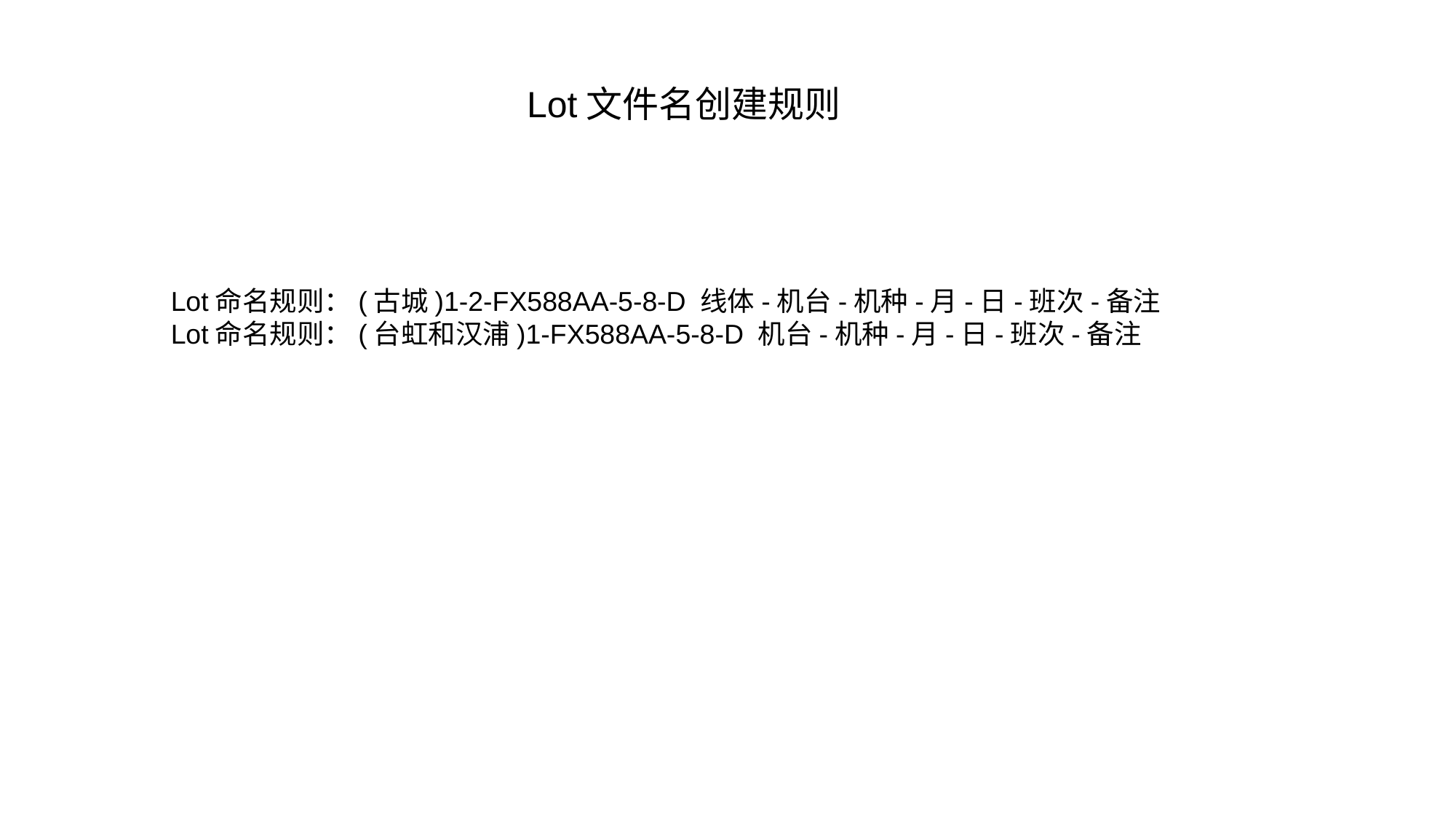

Lot文件名创建规则
Lot命名规则：(古城)1-2-FX588AA-5-8-D 线体-机台-机种-月-日-班次-备注
Lot命名规则：(台虹和汉浦)1-FX588AA-5-8-D 机台-机种-月-日-班次-备注